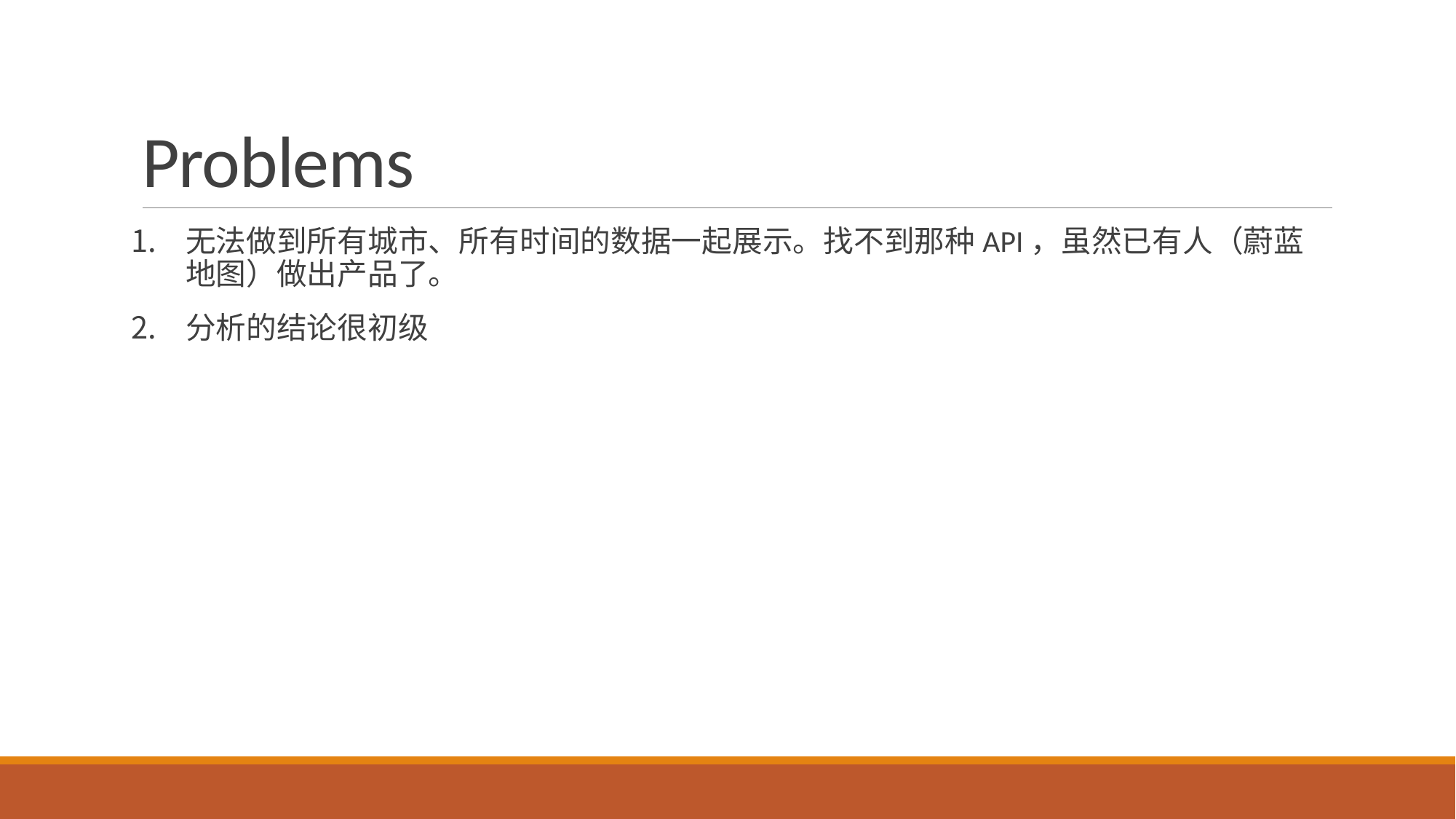

# Problems
无法做到所有城市、所有时间的数据一起展示。找不到那种API，虽然已有人（蔚蓝地图）做出产品了。
分析的结论很初级